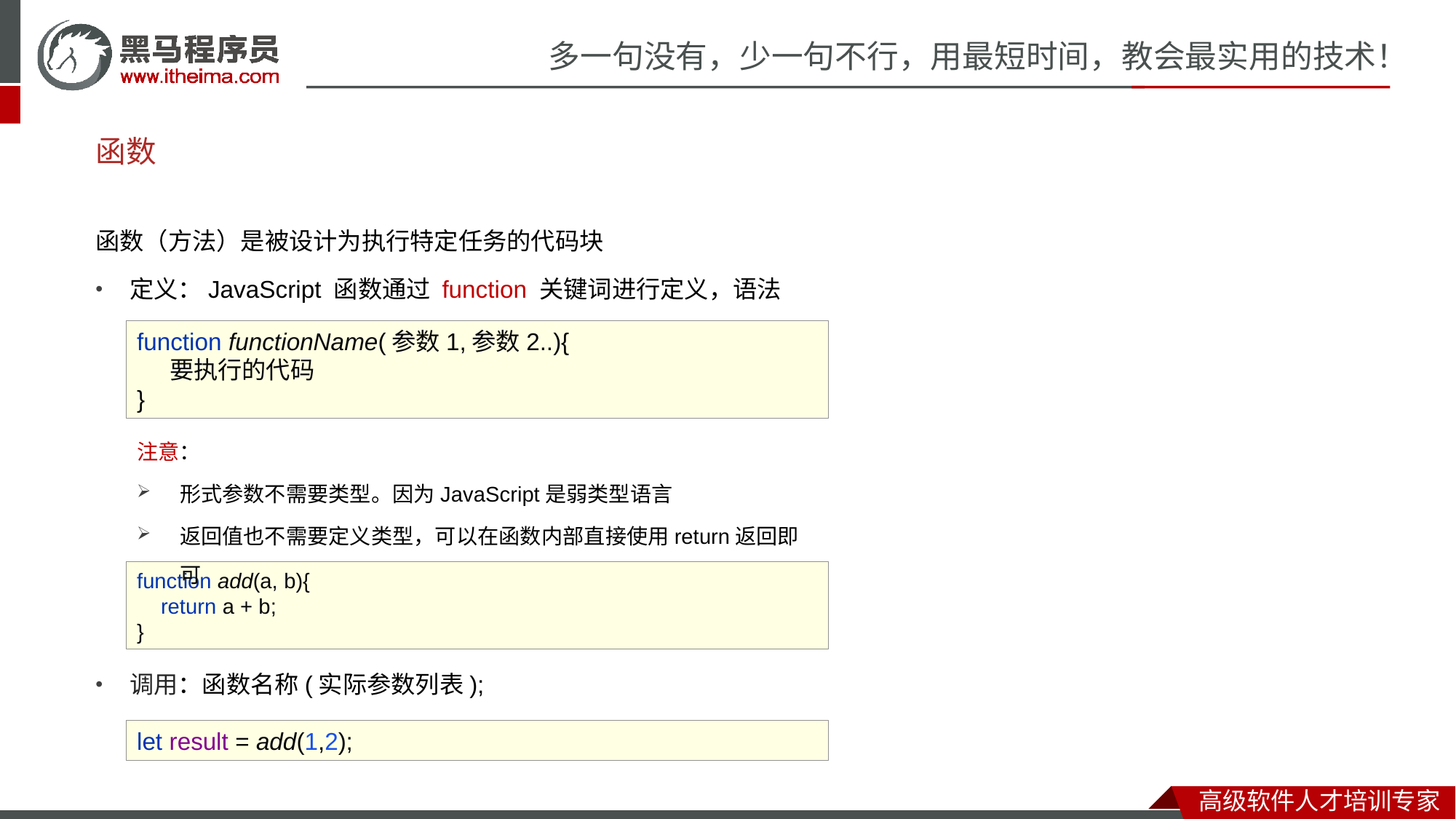

# 函数
函数（方法）是被设计为执行特定任务的代码块
定义：JavaScript 函数通过 function 关键词进行定义，语法为：
function functionName(参数1,参数2..){
    要执行的代码
}
注意：
形式参数不需要类型。因为JavaScript是弱类型语言
返回值也不需要定义类型，可以在函数内部直接使用return返回即可
function add(a, b){
    return a + b;
}
调用：函数名称(实际参数列表);
let result = add(1,2);